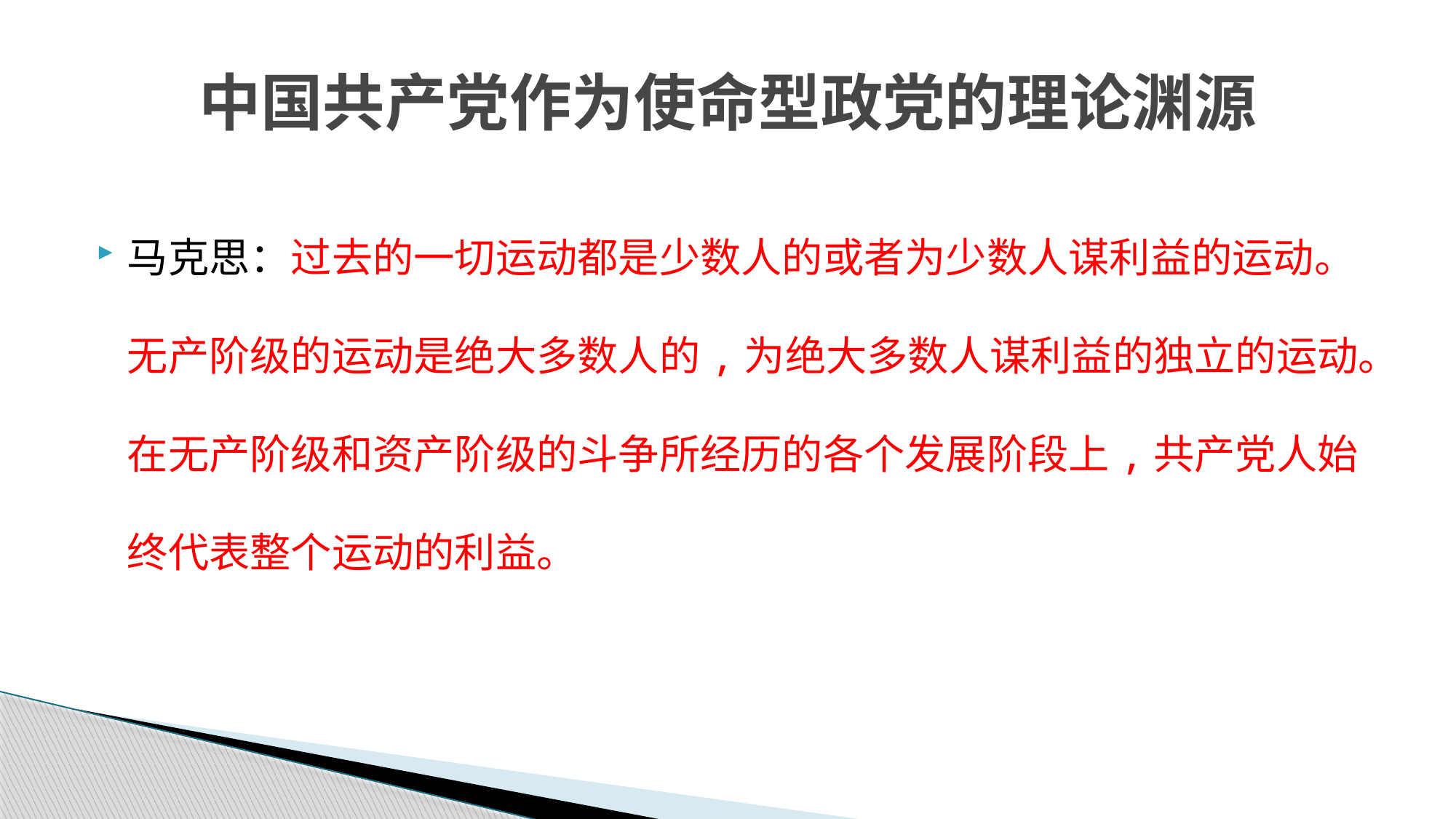

# 中国共产党作为使命型政党的理论渊源
马克思：过去的一切运动都是少数人的或者为少数人谋利益的运动。无产阶级的运动是绝大多数人的,为绝大多数人谋利益的独立的运动。在无产阶级和资产阶级的斗争所经历的各个发展阶段上,共产党人始终代表整个运动的利益。